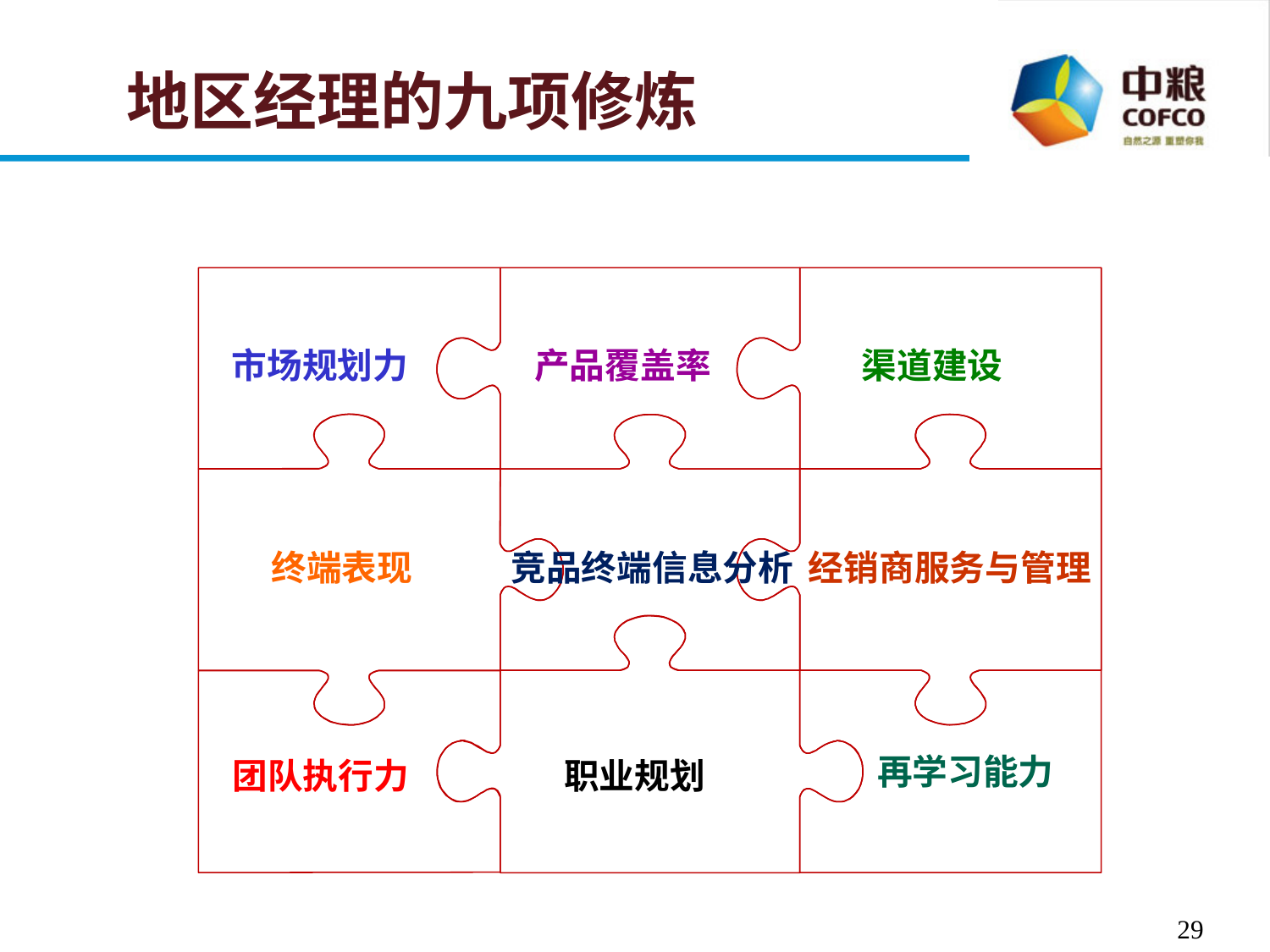

# 地区经理的九项修炼

市场规划力
产品覆盖率
渠道建设
终端表现
竞品终端信息分析
经销商服务与管理
再学习能力
团队执行力
职业规划